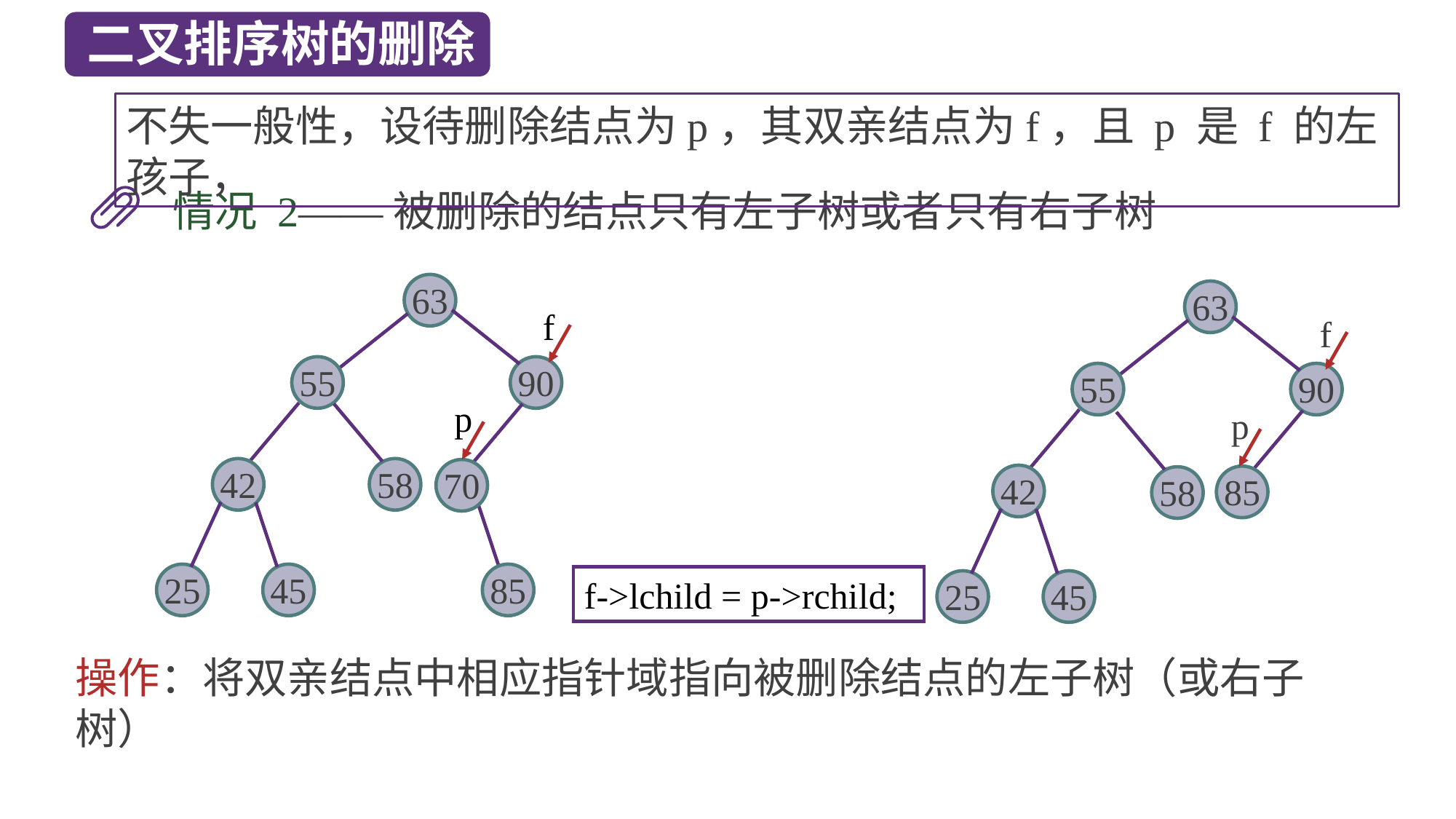

二叉排序树的删除

不失一般性，设待删除结点为p，其双亲结点为f，且 p 是 f 的左孩子，
情况 2——被删除的结点只有左子树或者只有右子树

63
63

90

55

42

85

25

45
f

p

f

90

55
p

42

58

70

58

25

45

85
f->lchild = p->rchild;
操作：将双亲结点中相应指针域指向被删除结点的左子树（或右子树）